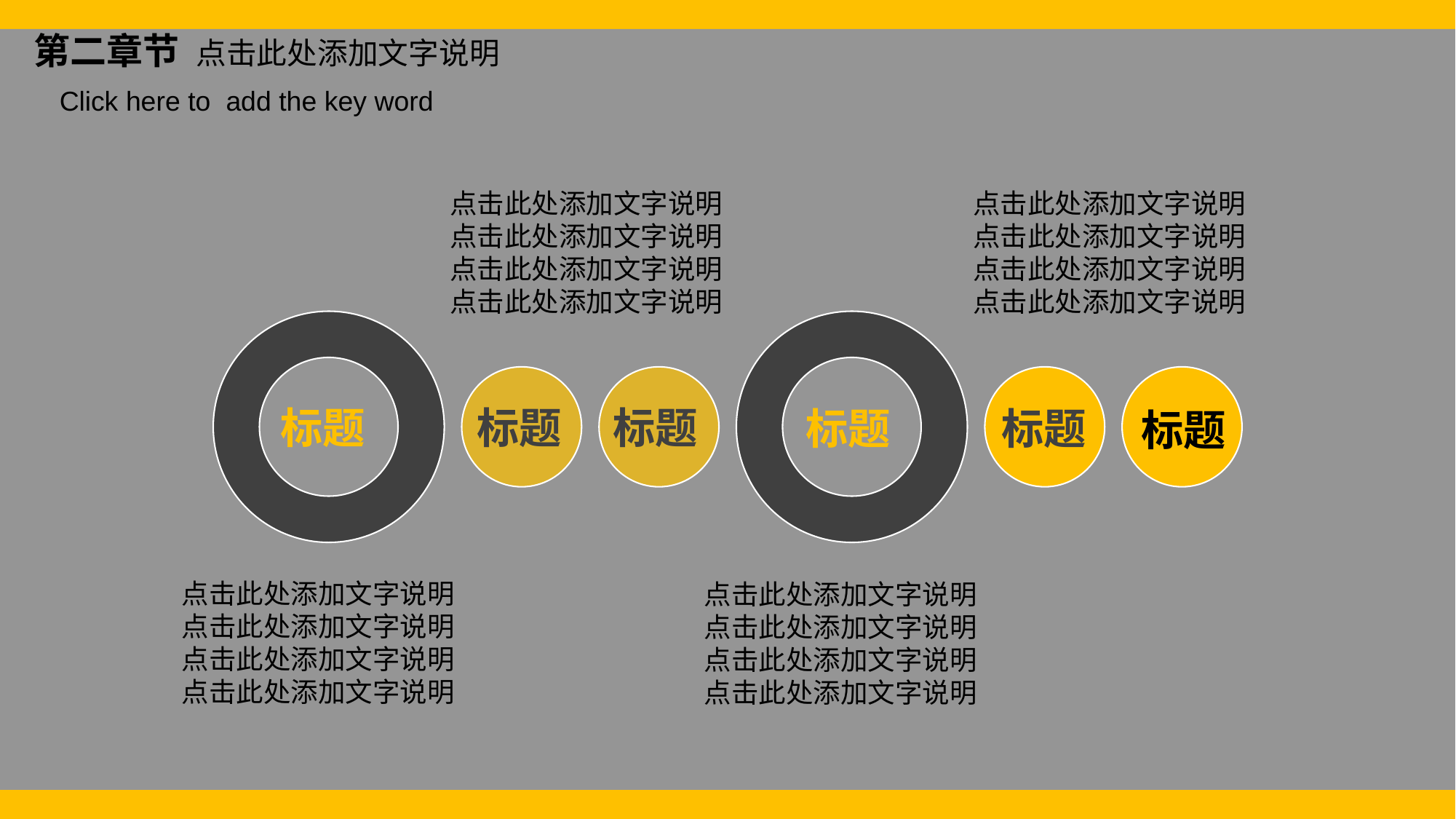

第二章节  点击此处添加文字说明
Click here to  add the key word
点击此处添加文字说明
点击此处添加文字说明点击此处添加文字说明
点击此处添加文字说明
点击此处添加文字说明
点击此处添加文字说明点击此处添加文字说明
点击此处添加文字说明

标题
标题
标题
标题
标题
标题
点击此处添加文字说明
点击此处添加文字说明点击此处添加文字说明
点击此处添加文字说明
点击此处添加文字说明
点击此处添加文字说明点击此处添加文字说明
点击此处添加文字说明